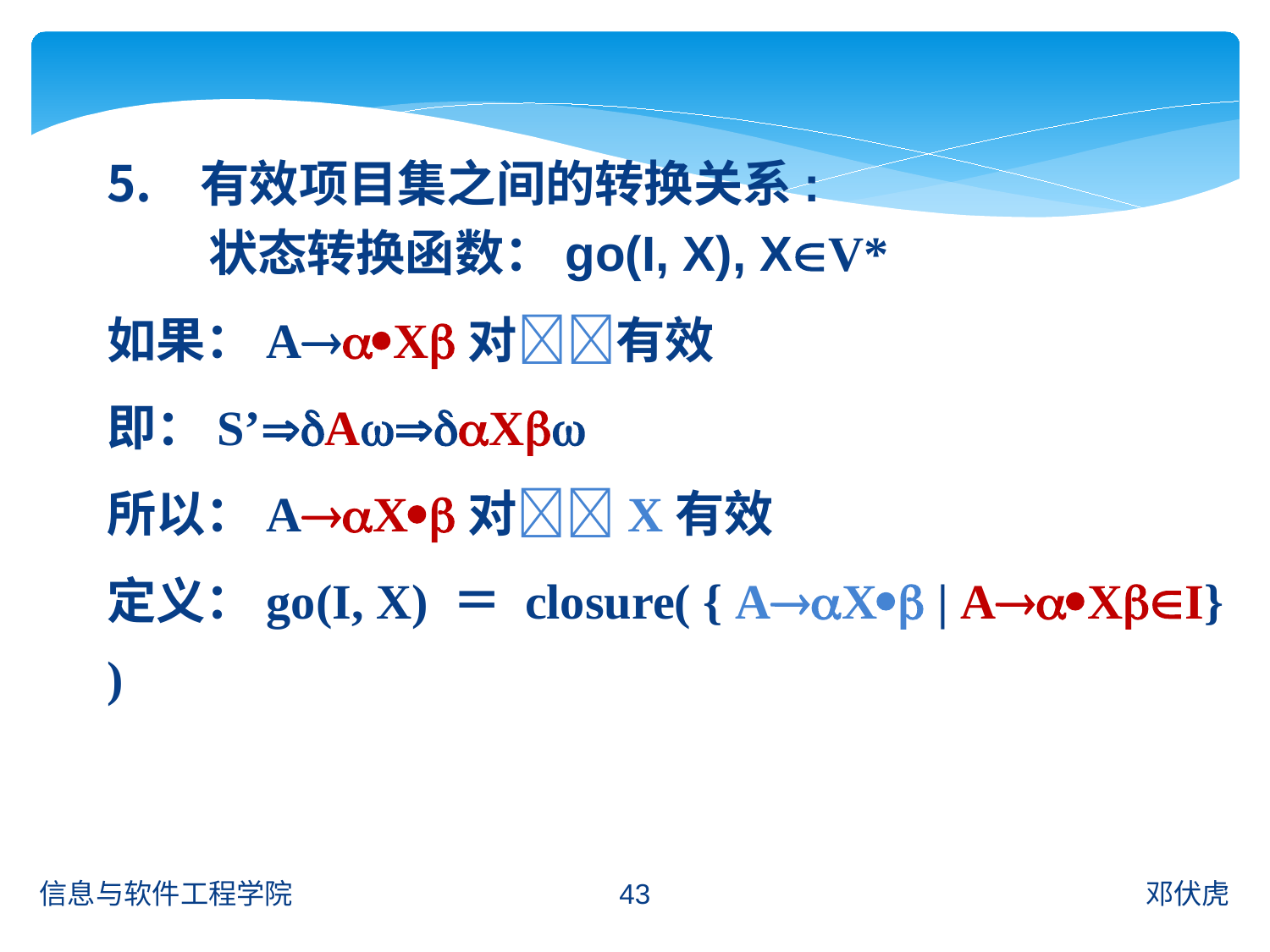

有效项目集之间的转换关系:
        状态转换函数：go(I, X), X∈V*
如果：A→α•Xβ对δα有效
即：S’⇒δAω⇒δαXβω
所以：A→αX•β对δαX有效
定义：go(I, X) ＝ closure( { A→αX•β | A→α•Xβ∈I} )

43
信息与软件工程学院
邓伏虎